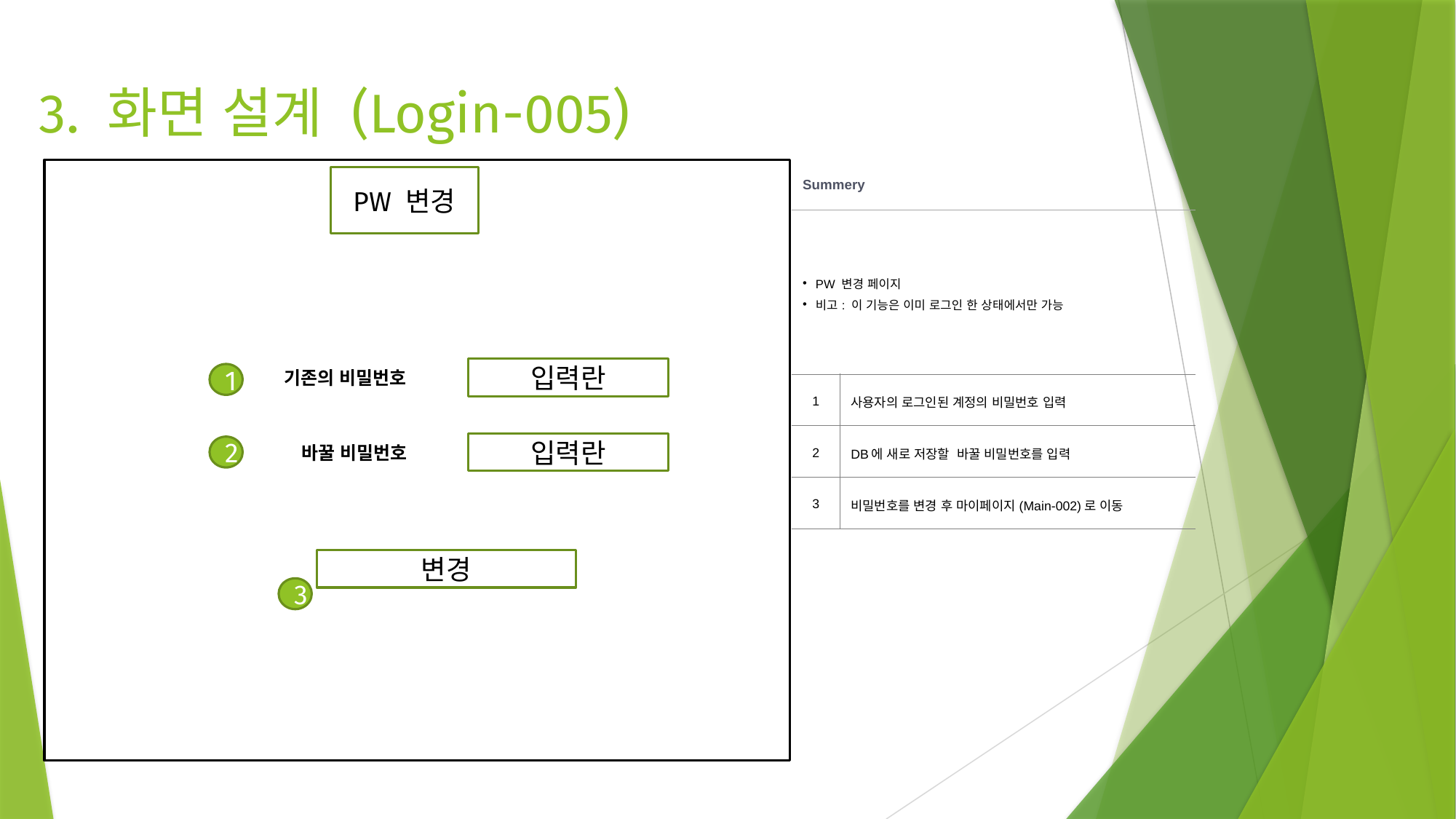

# 3. 화면 설계 (Login-005)

| Summery |  |
| --- | --- |
| PW 변경 페이지 비고: 이 기능은 이미 로그인 한 상태에서만 가능 |  |
| 1 | 사용자의 로그인된 계정의 비밀번호 입력 |
| 2 | DB에 새로 저장할 바꿀 비밀번호를 입력 |
| 3 | 비밀번호를 변경 후 마이페이지(Main-002)로 이동 |
PW 변경
기존의 비밀번호
입력란
1
입력란
바꿀 비밀번호
2
변경
3